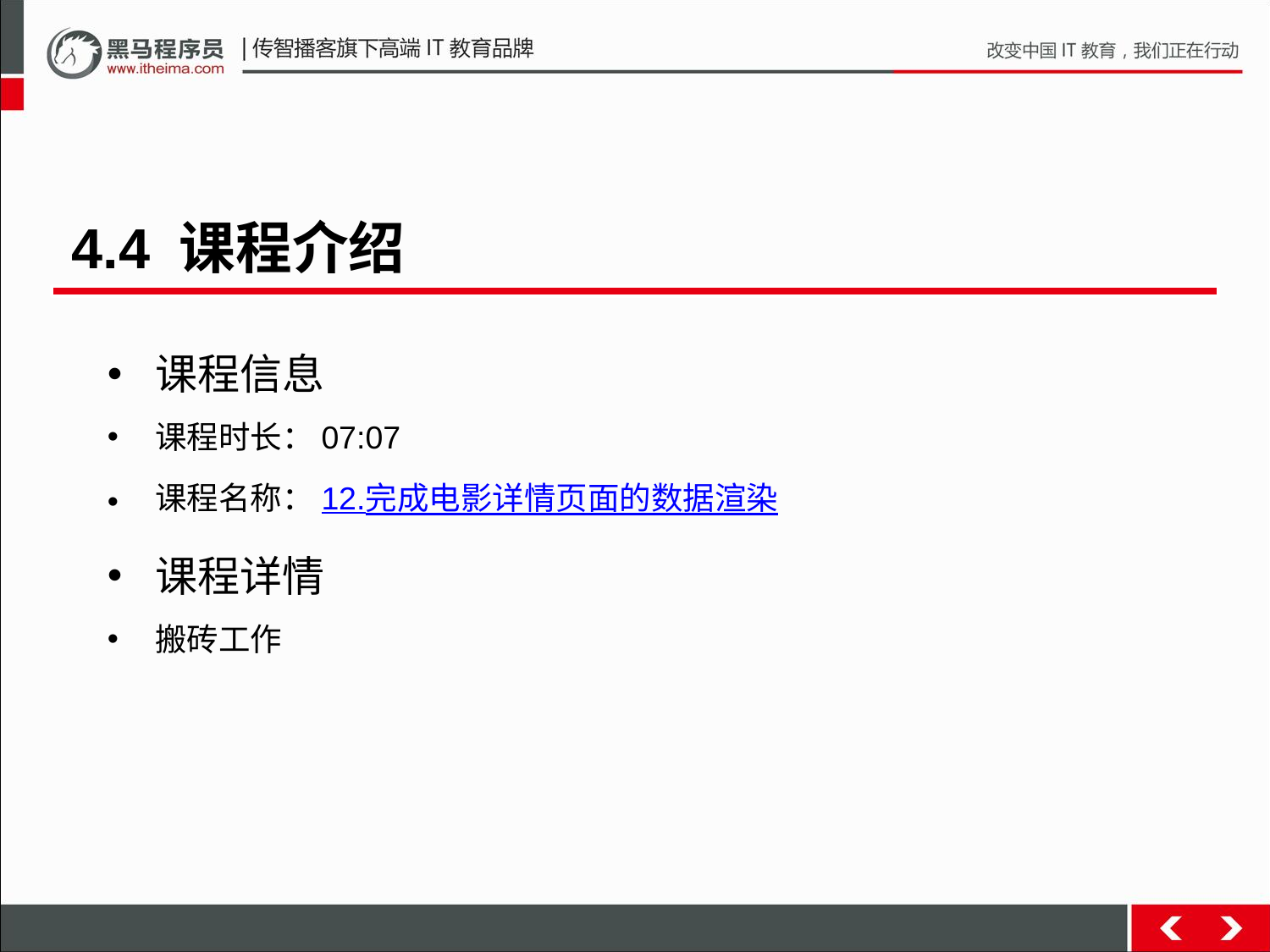

4.4 课程介绍
课程信息
课程时长：07:07
课程名称：12.完成电影详情页面的数据渲染
课程详情
搬砖工作